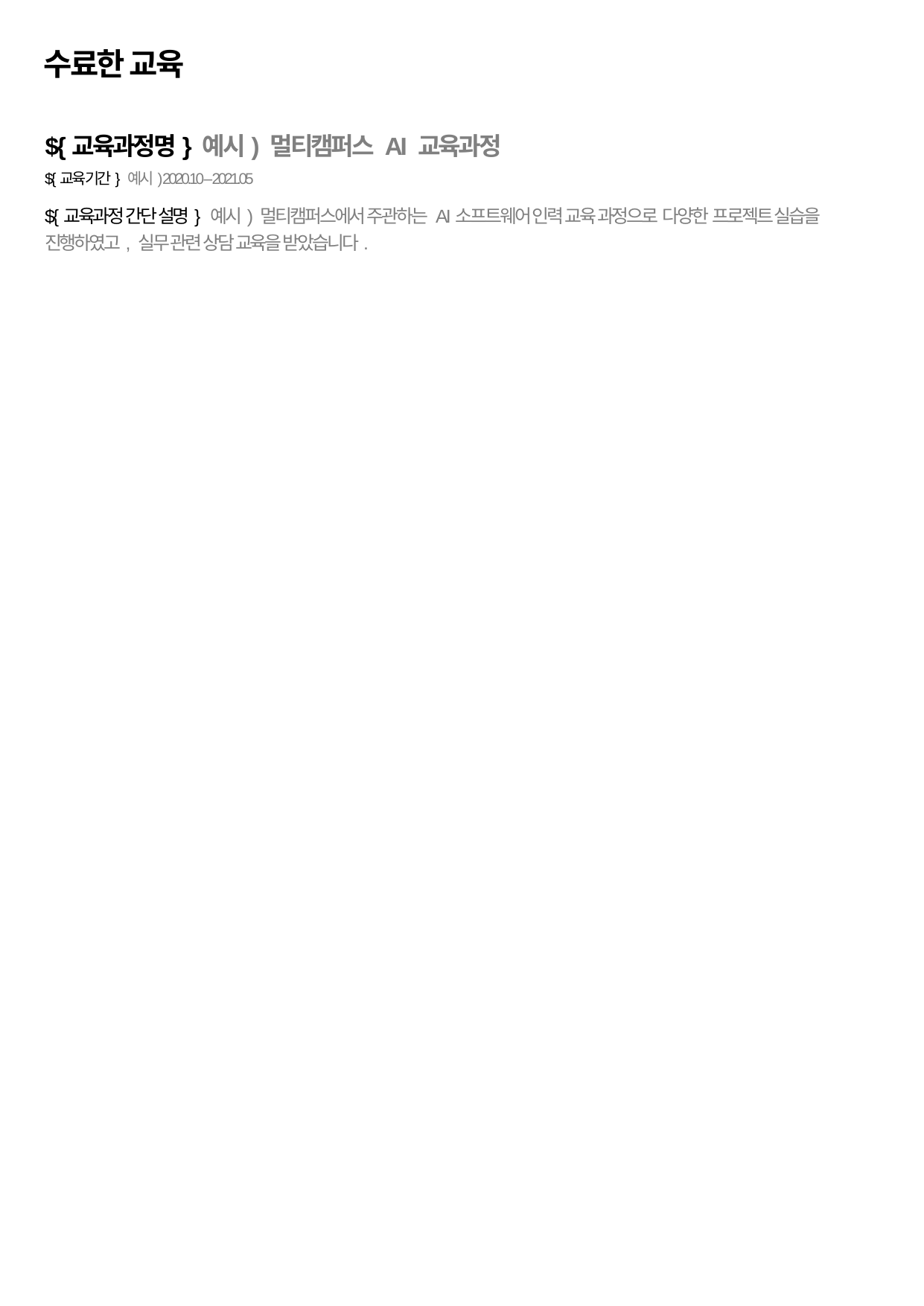

수료한 교육
${교육과정명} 예시) 멀티캠퍼스 AI 교육과정
${교육 기간}  예시) 2020.10 – 2021.05
${교육과정 간단 설명}  예시) 멀티캠퍼스에서 주관하는 AI소프트웨어 인력 교육 과정으로  다양한  프로젝트 실습을 진행하였고, 실무 관련 상담 교육을 받았습니다.